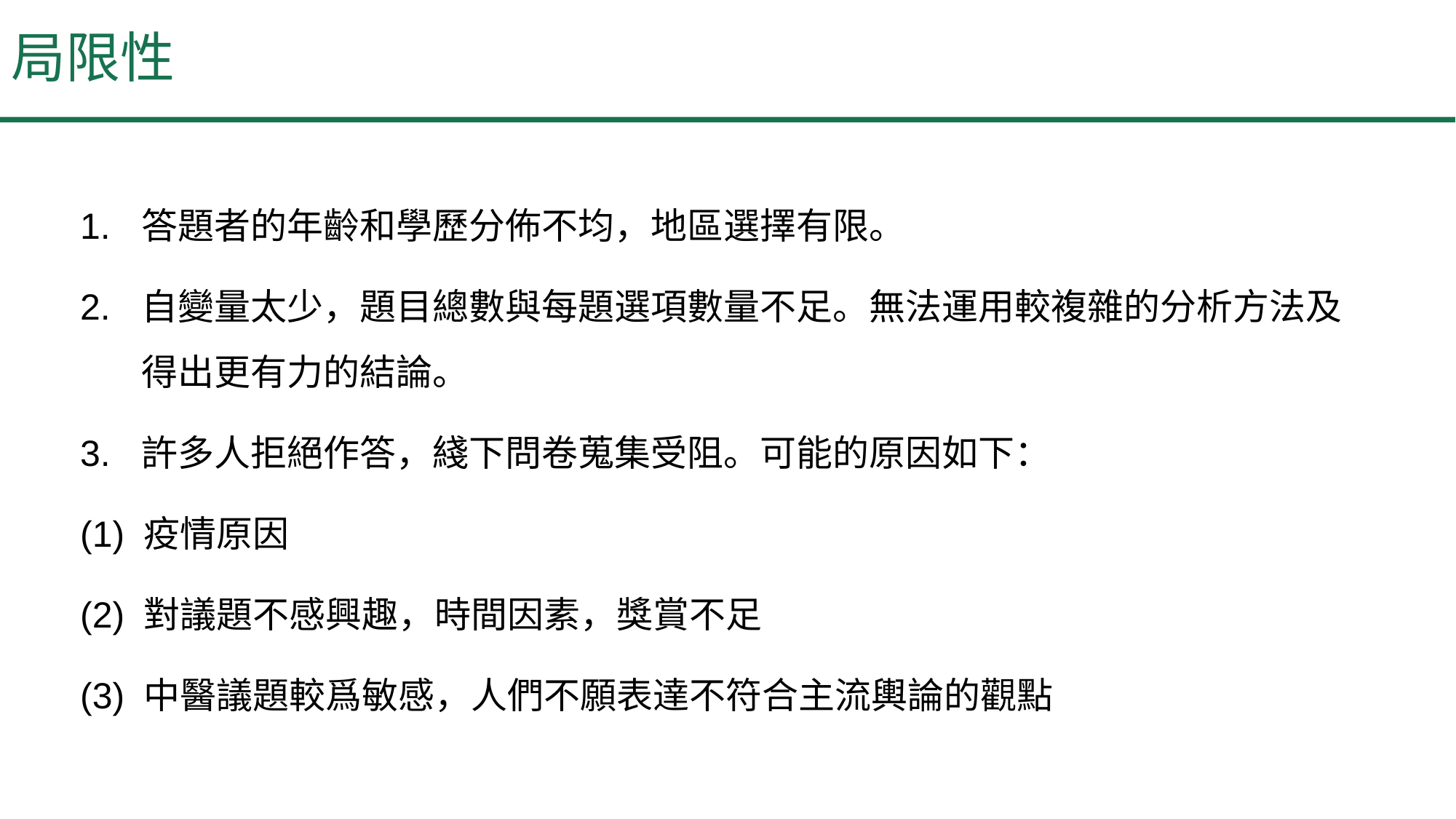

# 局限性

答題者的年齡和學歷分佈不均，地區選擇有限。
自變量太少，題目總數與每題選項數量不足。無法運用較複雜的分析方法及得出更有力的結論。
許多人拒絕作答，綫下問卷蒐集受阻。可能的原因如下：
(1) 疫情原因
(2) 對議題不感興趣，時間因素，獎賞不足
(3) 中醫議題較爲敏感，人們不願表達不符合主流輿論的觀點